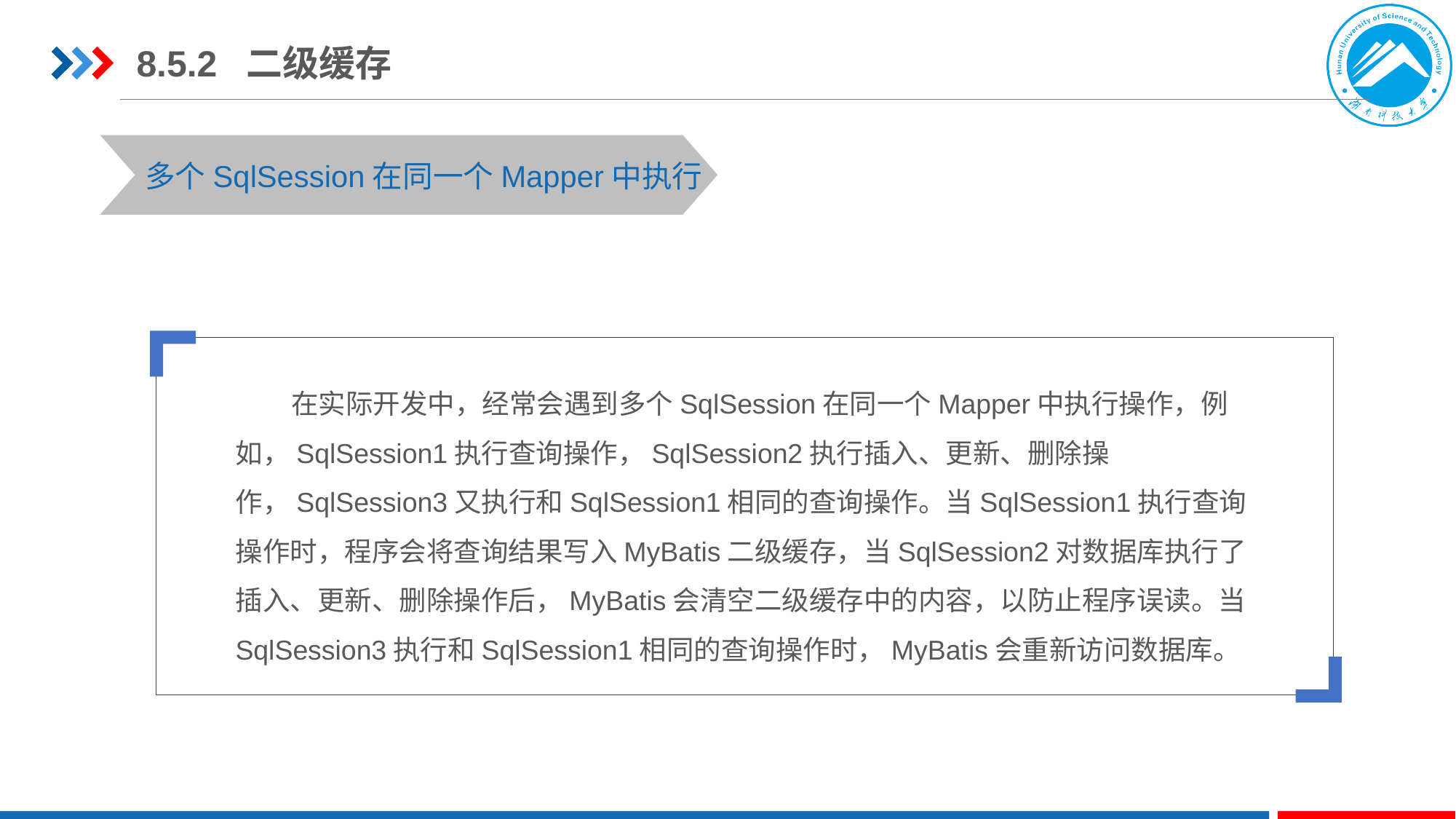

8.5.2  二级缓存

STEP  01
STEP  03
多个SqlSession在同一个Mapper中执行

        在实际开发中，经常会遇到多个SqlSession在同一个Mapper中执行操作，例如，SqlSession1执行查询操作，SqlSession2执行插入、更新、删除操作，SqlSession3又执行和SqlSession1相同的查询操作。当SqlSession1执行查询操作时，程序会将查询结果写入MyBatis二级缓存，当SqlSession2对数据库执行了插入、更新、删除操作后，MyBatis会清空二级缓存中的内容，以防止程序误读。当SqlSession3执行和SqlSession1相同的查询操作时，MyBatis会重新访问数据库。